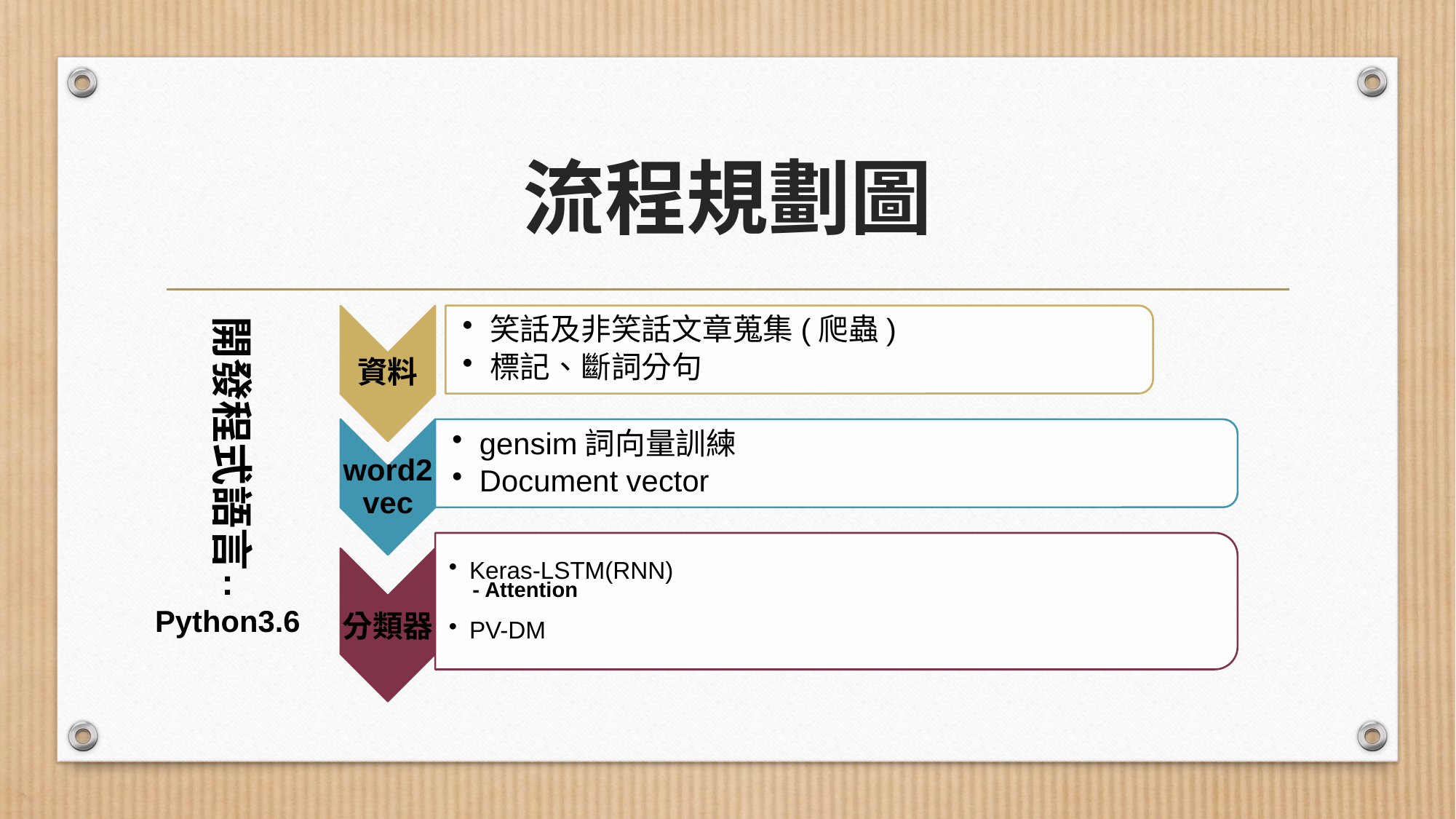

# 流程規劃圖
開發程式語言
資料
笑話及非笑話文章蒐集(爬蟲)
標記、斷詞分句
word2vec
gensim詞向量訓練
Document vector
分類器
Keras-LSTM(RNN)

PV-DM
:
Python3.6
- Attention